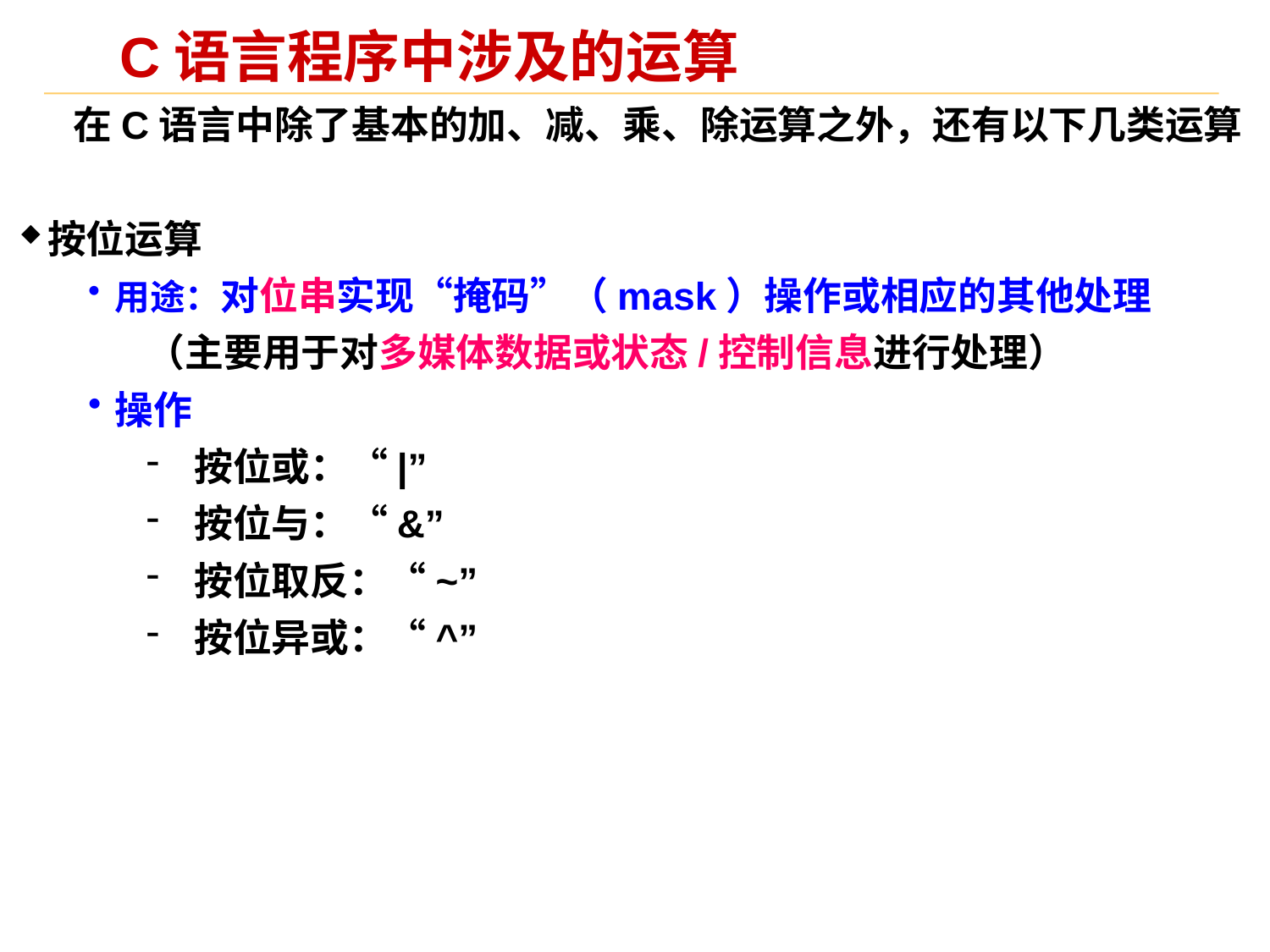

# C语言程序中涉及的运算
     在C语言中除了基本的加、减、乘、除运算之外，还有以下几类运算

按位运算
用途：对位串实现“掩码”（mask）操作或相应的其他处理
（主要用于对多媒体数据或状态/控制信息进行处理）
操作
按位或：“|”
按位与：“&”
按位取反：“~”
按位异或：“^”
3